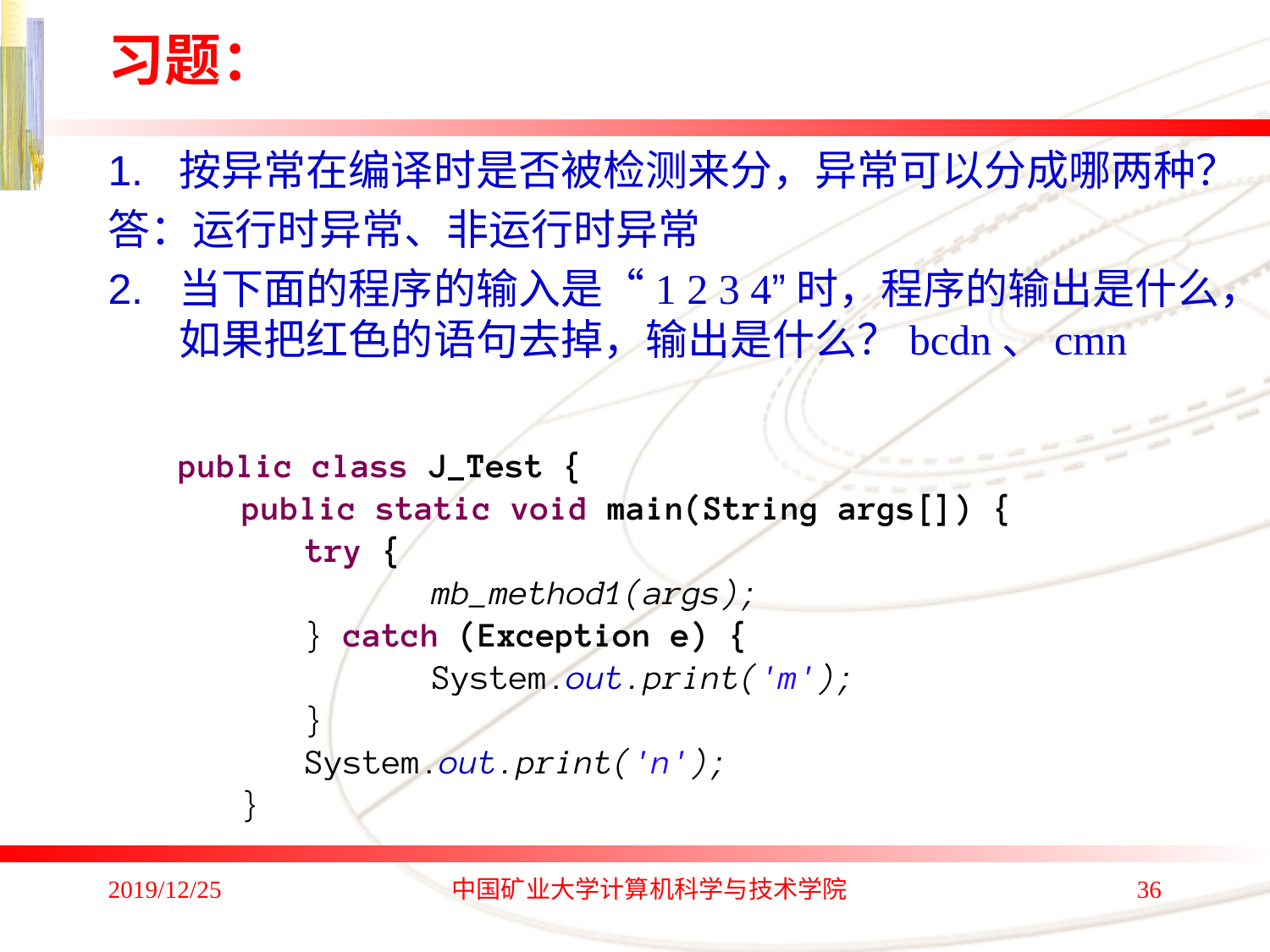

# 习题：
按异常在编译时是否被检测来分，异常可以分成哪两种？
答：运行时异常、非运行时异常
当下面的程序的输入是“1 2 3 4”时，程序的输出是什么，如果把红色的语句去掉，输出是什么？bcdn、cmn

public class J_Test {
public static void main(String args[]) {
try {
	mb_method1(args);
} catch (Exception e) {
	System.out.print('m');
}
System.out.print('n');
}

2019/12/25
中国矿业大学计算机科学与技术学院
36